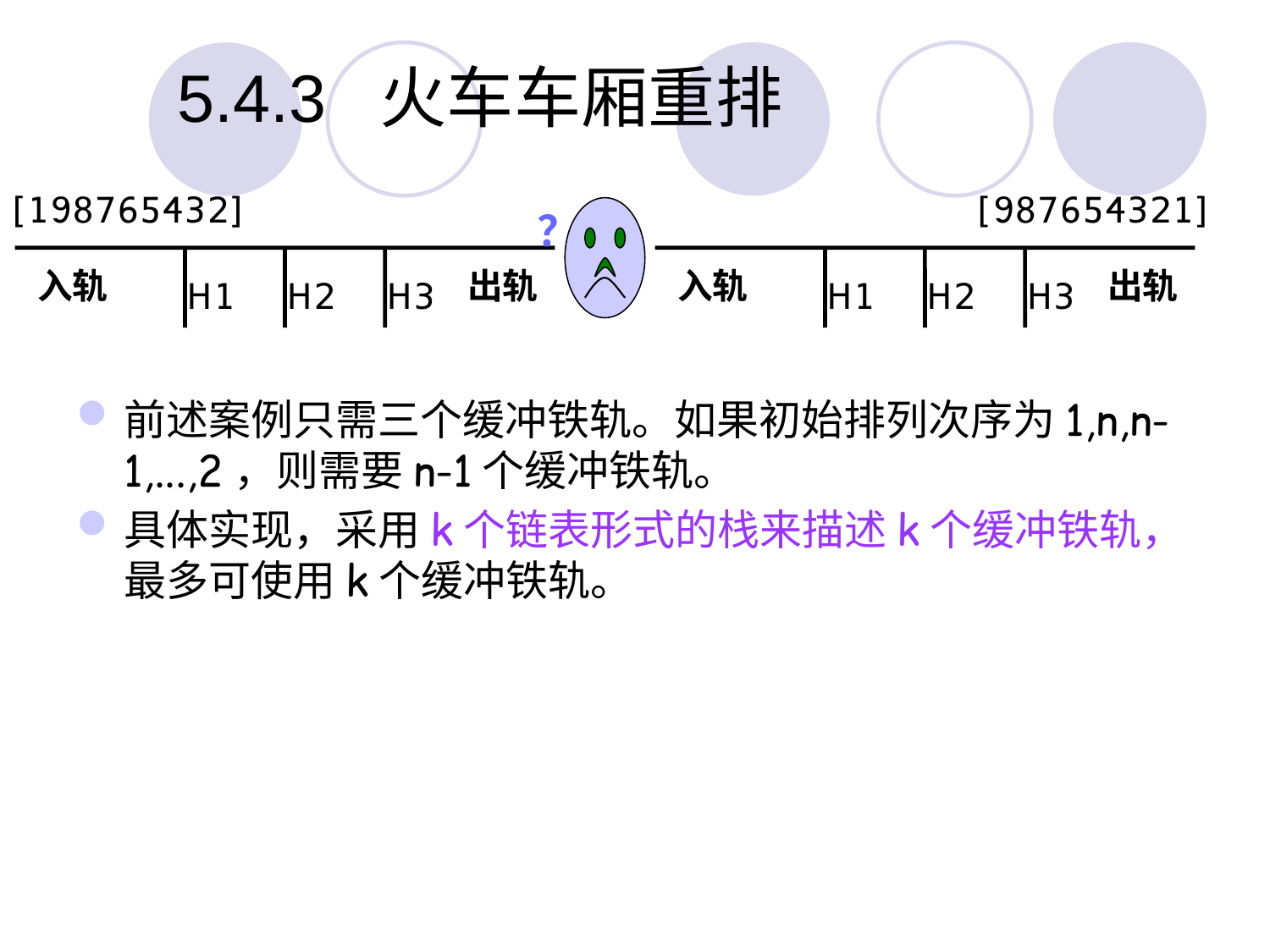

# 5.4.3  火车车厢重排
[198765432]
[987654321]
？

入轨
出轨

入轨
出轨
H1
H2
H3
H1
H2
H3

前述案例只需三个缓冲铁轨。如果初始排列次序为1,n,n-1,...,2，则需要n-1个缓冲铁轨。
具体实现，采用k个链表形式的栈来描述k个缓冲铁轨，最多可使用k个缓冲铁轨。

32